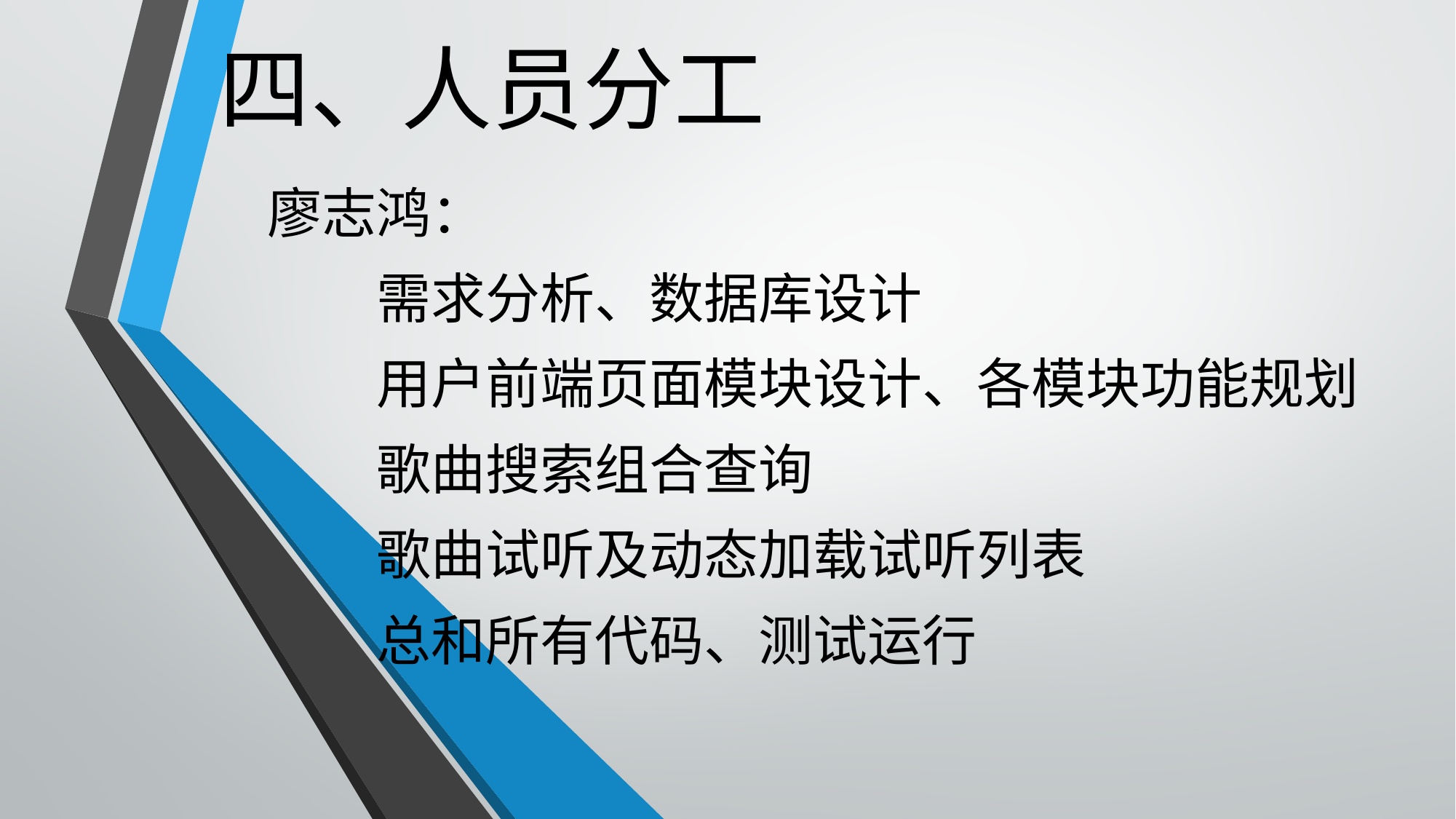

# 四、人员分工
廖志鸿：
	需求分析、数据库设计
	用户前端页面模块设计、各模块功能规划
	歌曲搜索组合查询
	歌曲试听及动态加载试听列表
	总和所有代码、测试运行